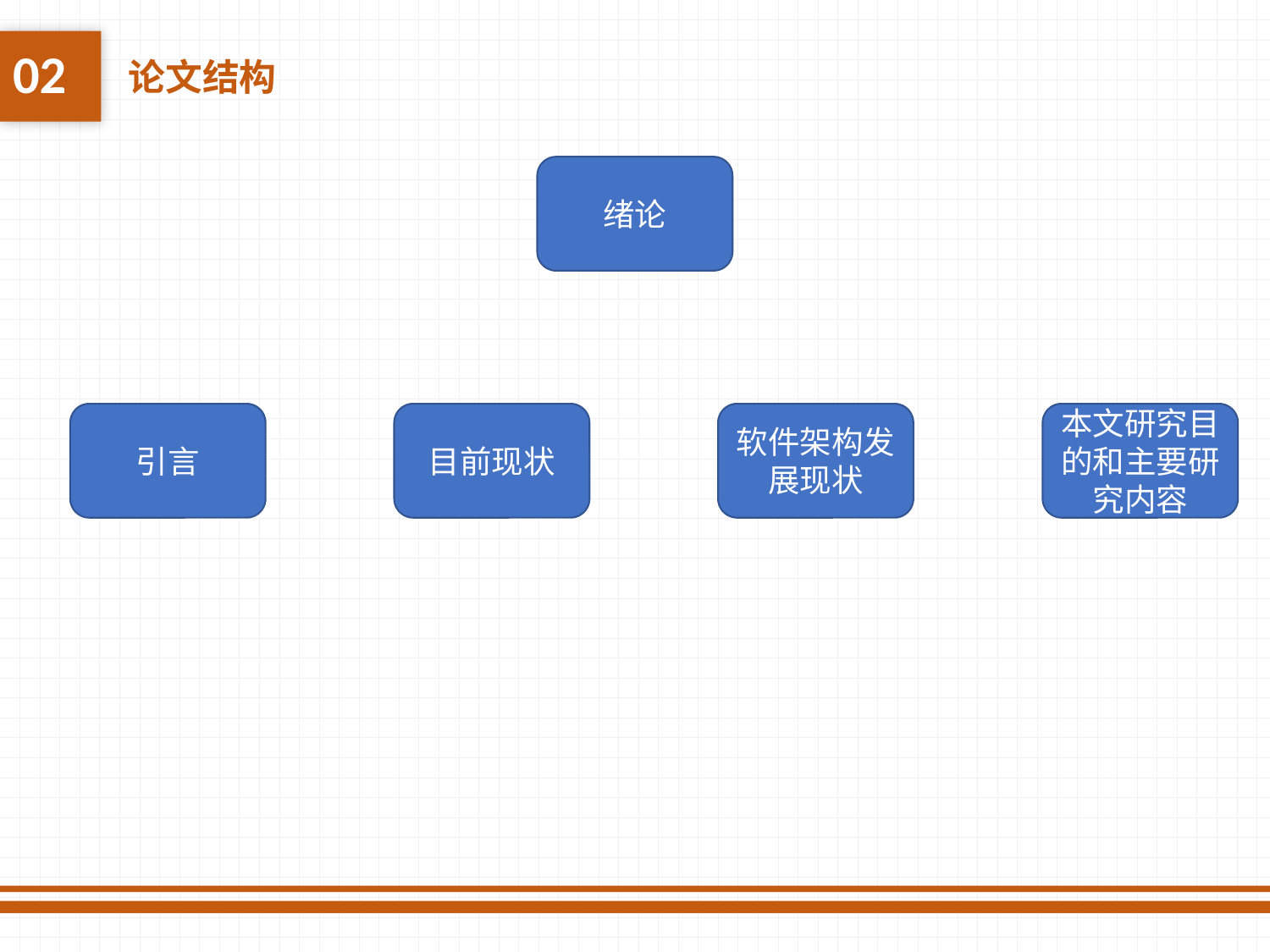

02
论文结构
绪论
引言
目前现状
软件架构发展现状
本文研究目的和主要研究内容